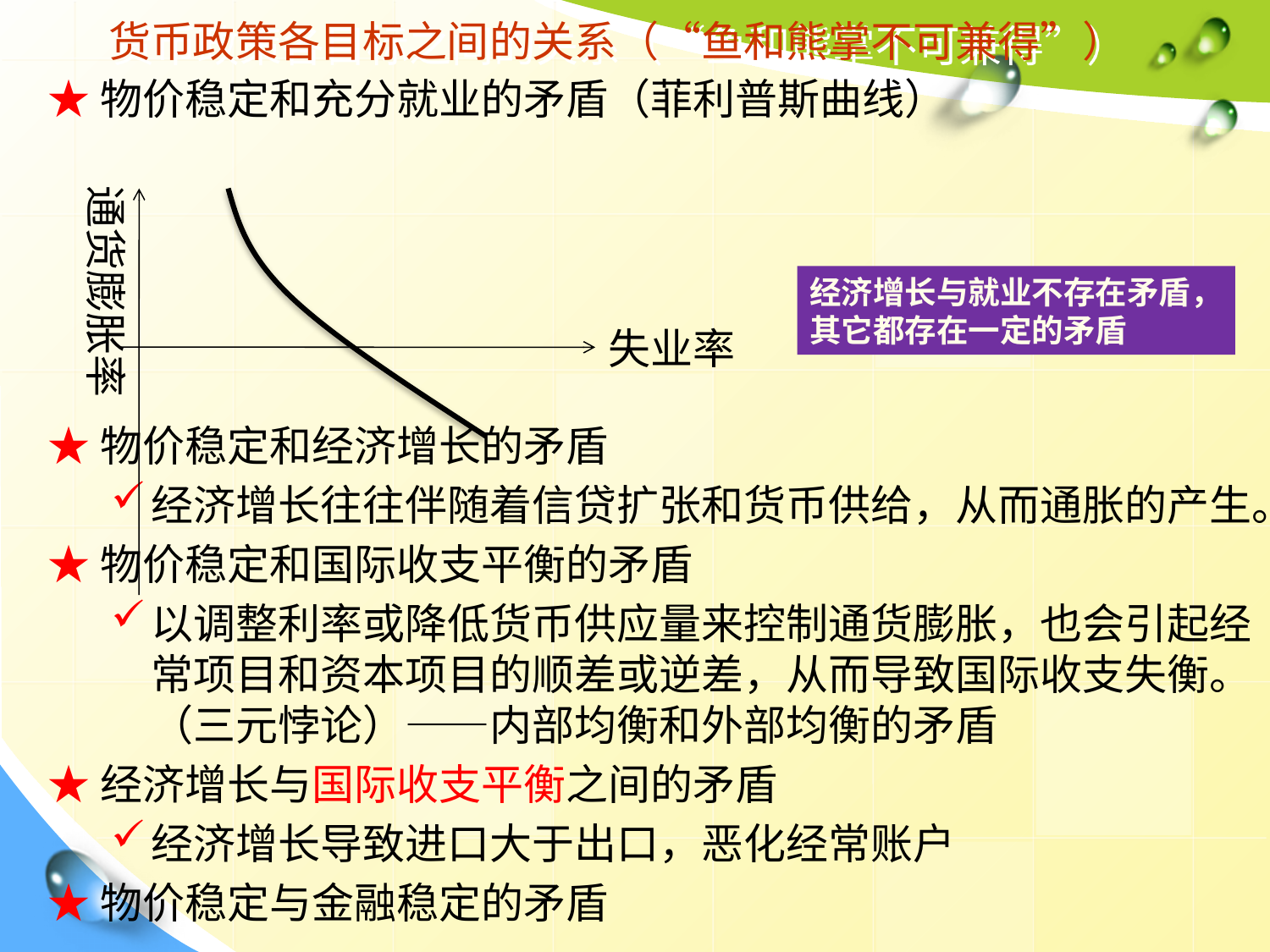

# 货币政策各目标之间的关系（“鱼和熊掌不可兼得”）
★物价稳定和充分就业的矛盾（菲利普斯曲线）

★物价稳定和经济增长的矛盾
经济增长往往伴随着信贷扩张和货币供给，从而通胀的产生。
★物价稳定和国际收支平衡的矛盾
以调整利率或降低货币供应量来控制通货膨胀，也会引起经常项目和资本项目的顺差或逆差，从而导致国际收支失衡。（三元悖论）——内部均衡和外部均衡的矛盾
★经济增长与国际收支平衡之间的矛盾
经济增长导致进口大于出口，恶化经常账户
★物价稳定与金融稳定的矛盾

通货膨胀率

经济增长与就业不存在矛盾，
其它都存在一定的矛盾
失业率